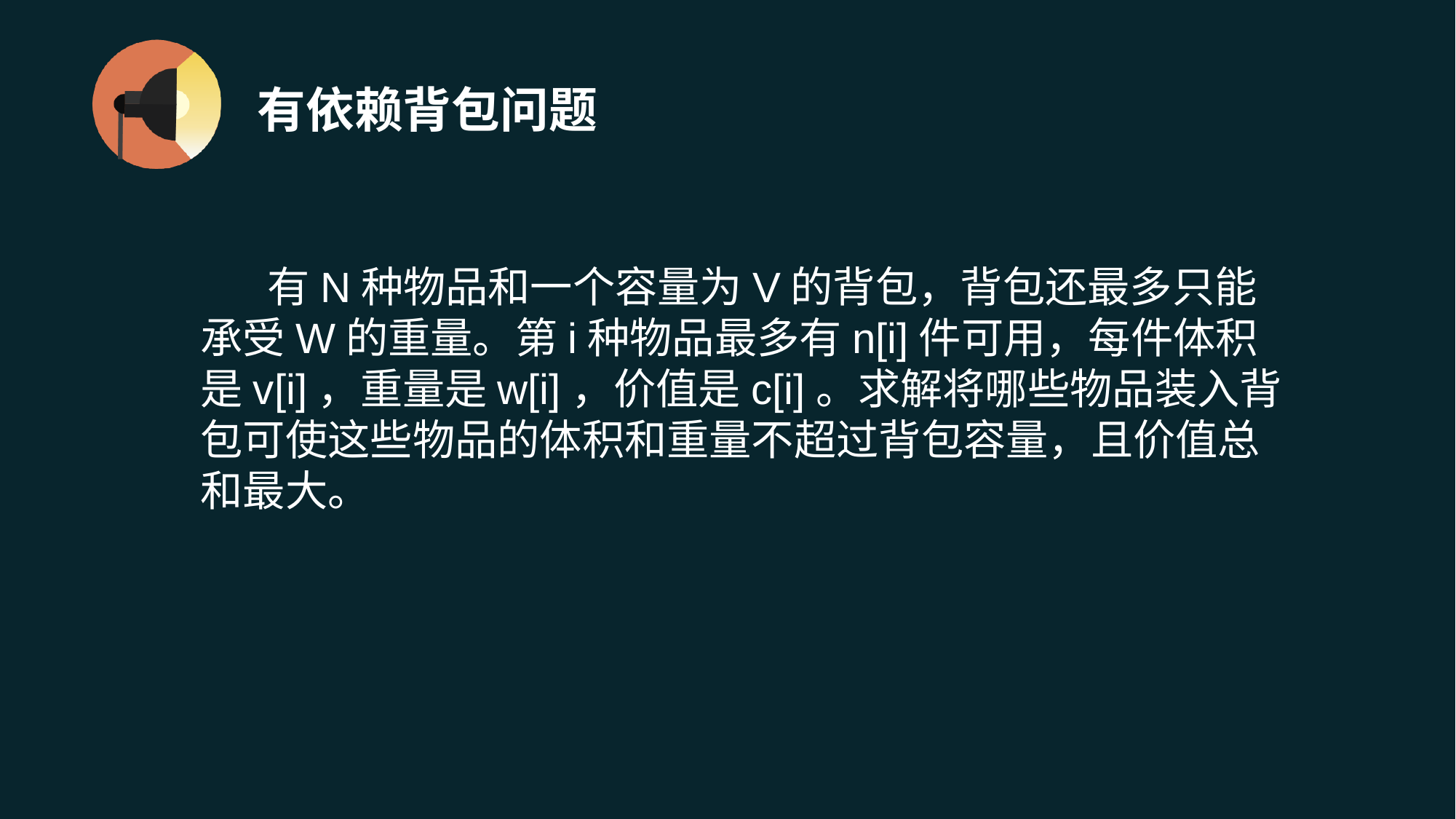

# 有依赖背包问题
      有N种物品和一个容量为V的背包，背包还最多只能承受W的重量。第i种物品最多有n[i]件可用，每件体积是v[i]，重量是w[i]，价值是c[i]。求解将哪些物品装入背包可使这些物品的体积和重量不超过背包容量，且价值总和最大。